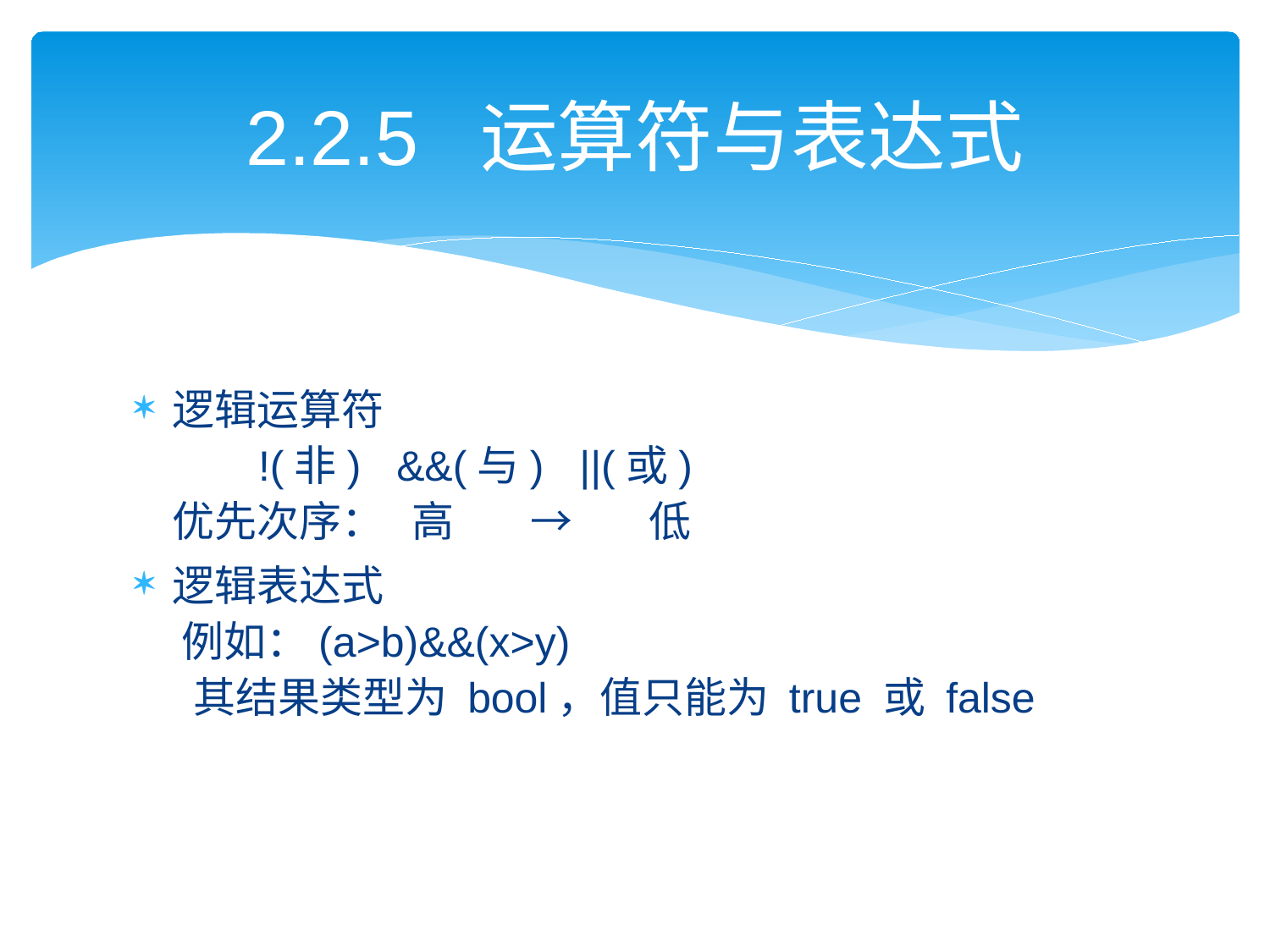

# 2.2.5  运算符与表达式
逻辑运算符
        !(非)   &&(与)   ||(或)
优先次序：   高        →        低
逻辑表达式
 例如：(a>b)&&(x>y)
 其结果类型为 bool，值只能为 true 或 false